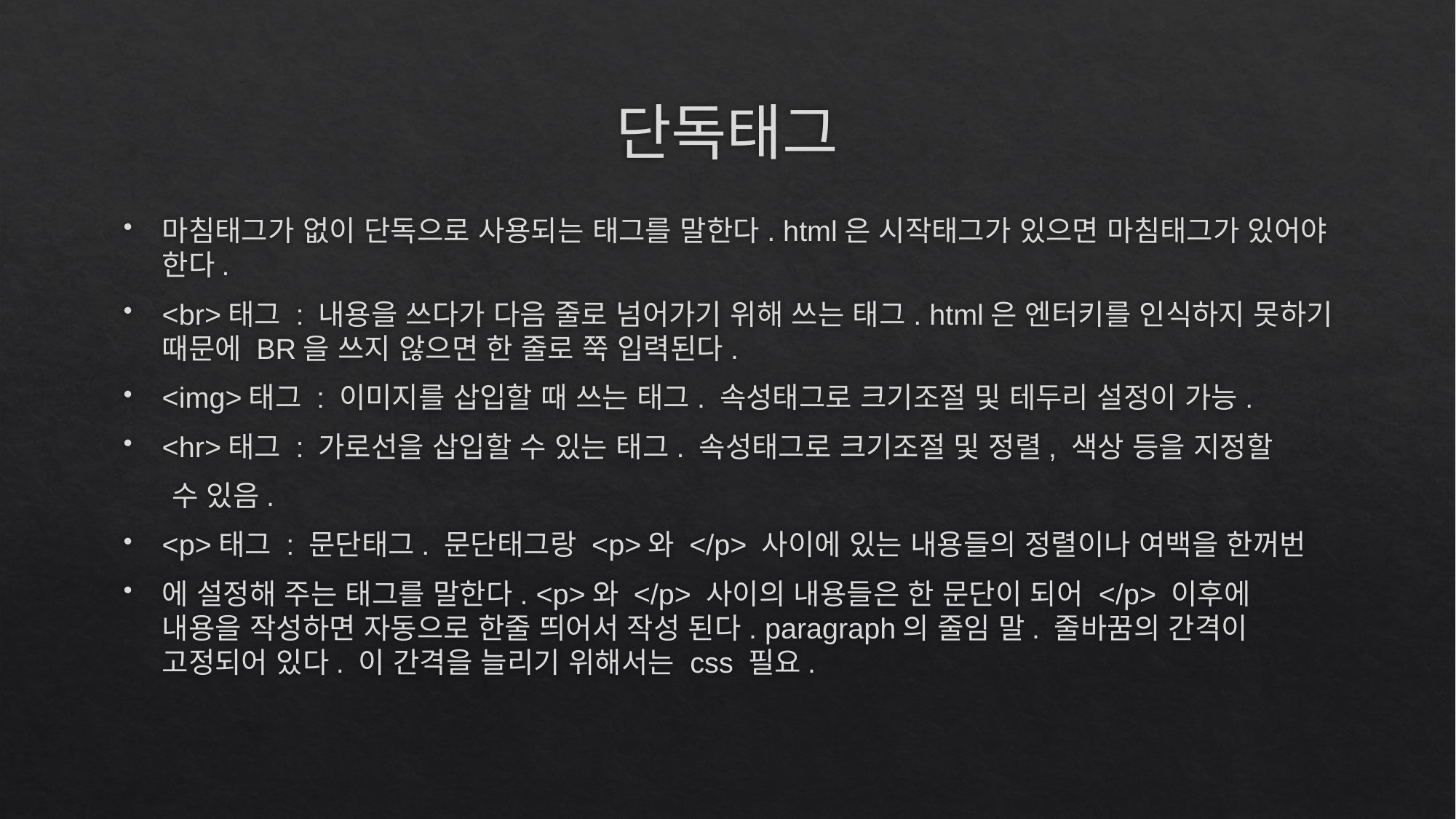

# 단독태그
마침태그가 없이 단독으로 사용되는 태그를 말한다. html은 시작태그가 있으면 마침태그가 있어야 한다.
<br>태그 : 내용을 쓰다가 다음 줄로 넘어가기 위해 쓰는 태그. html은 엔터키를 인식하지 못하기 때문에 BR을 쓰지 않으면 한 줄로 쭉 입력된다.
<img>태그 : 이미지를 삽입할 때 쓰는 태그. 속성태그로 크기조절 및 테두리 설정이 가능.
<hr>태그 : 가로선을 삽입할 수 있는 태그. 속성태그로 크기조절 및 정렬, 색상 등을 지정할
     수 있음.
<p>태그 : 문단태그. 문단태그랑 <p>와 </p> 사이에 있는 내용들의 정렬이나 여백을 한꺼번
에 설정해 주는 태그를 말한다. <p>와 </p> 사이의 내용들은 한 문단이 되어 </p> 이후에 내용을 작성하면 자동으로 한줄 띄어서 작성 된다. paragraph의 줄임 말. 줄바꿈의 간격이 고정되어 있다. 이 간격을 늘리기 위해서는 css 필요.